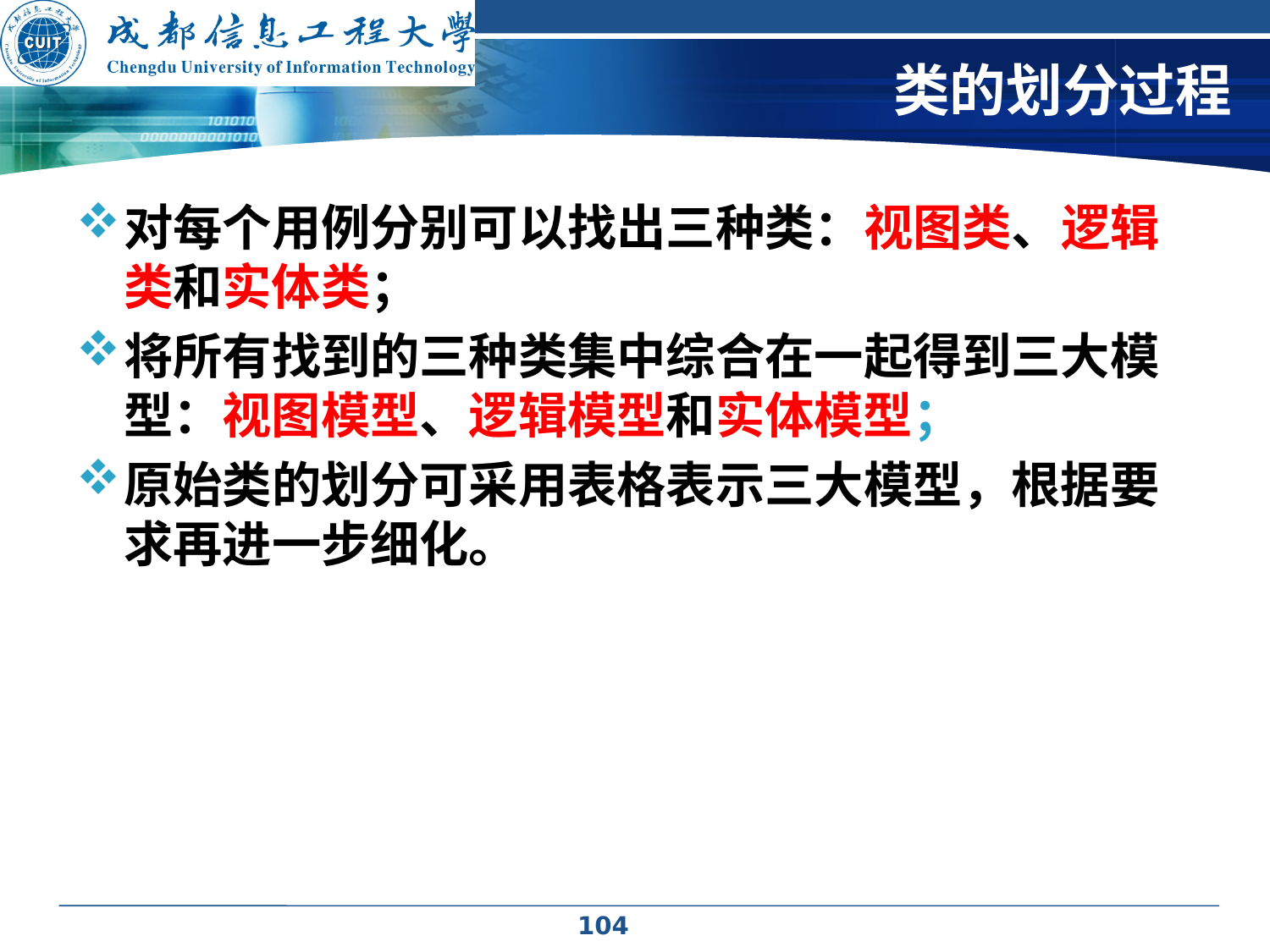

# 类的划分过程
对每个用例分别可以找出三种类：视图类、逻辑类和实体类；
将所有找到的三种类集中综合在一起得到三大模型：视图模型、逻辑模型和实体模型；
原始类的划分可采用表格表示三大模型，根据要求再进一步细化。
104